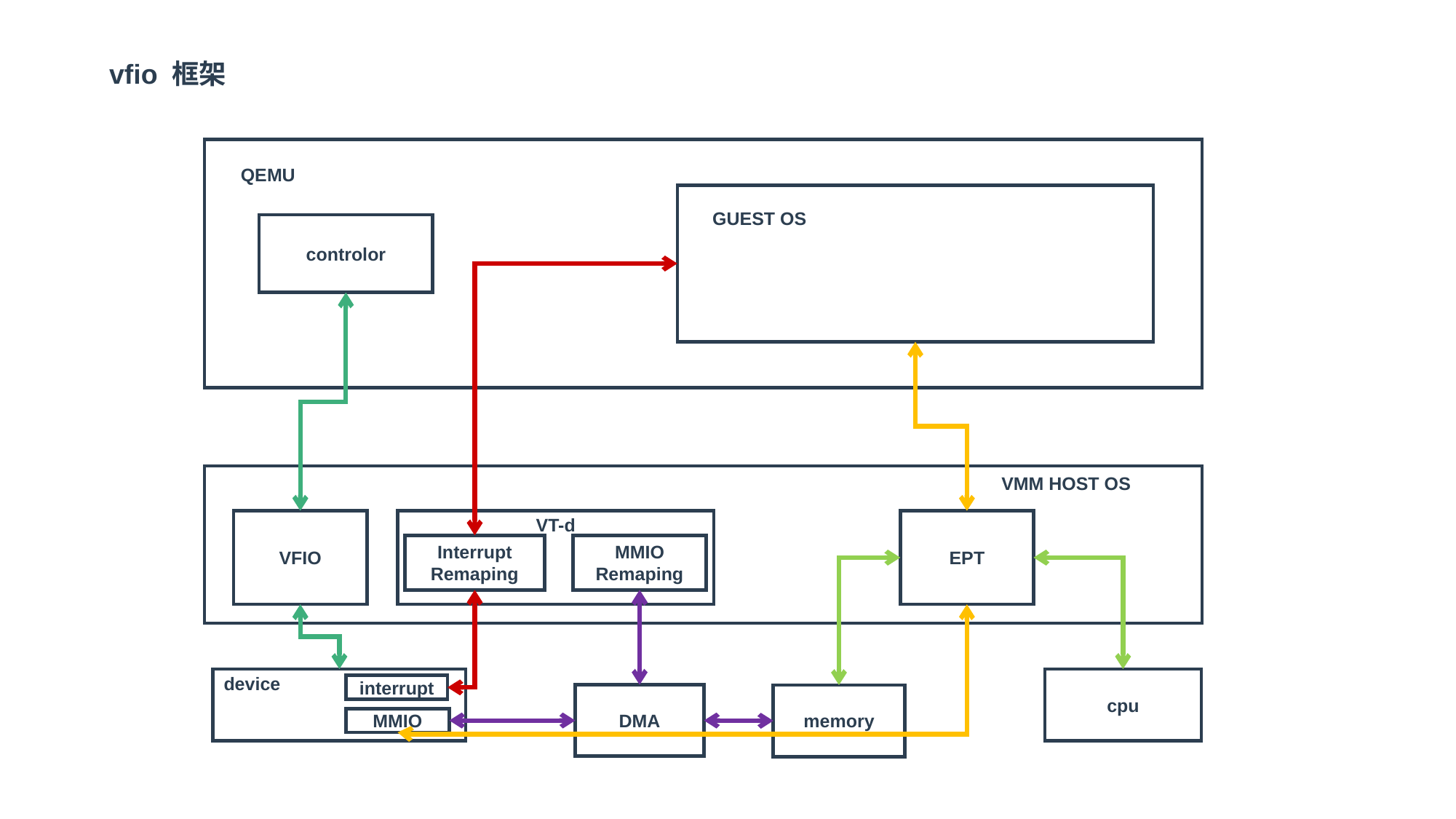

vfio 框架

QEMU

GUEST OS
controlor

VMM HOST OS
VT-d

VFIO
EPT
Interrupt Remaping
MMIO
Remaping
device

cpu
interrupt
DMA
memory
MMIO